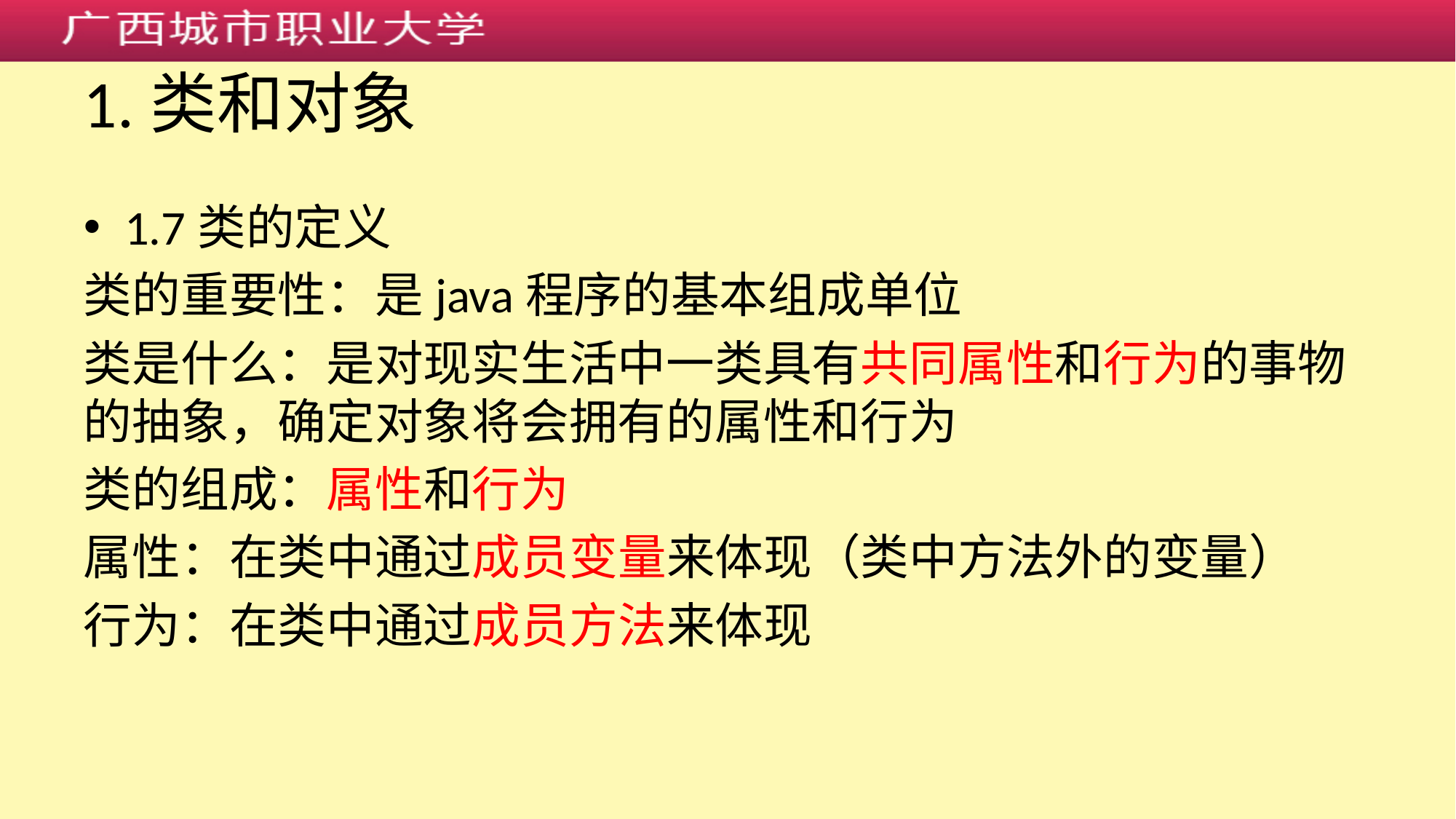

# 1.类和对象
1.7类的定义
类的重要性：是java程序的基本组成单位
类是什么：是对现实生活中一类具有共同属性和行为的事物的抽象，确定对象将会拥有的属性和行为
类的组成：属性和行为
属性：在类中通过成员变量来体现（类中方法外的变量）
行为：在类中通过成员方法来体现